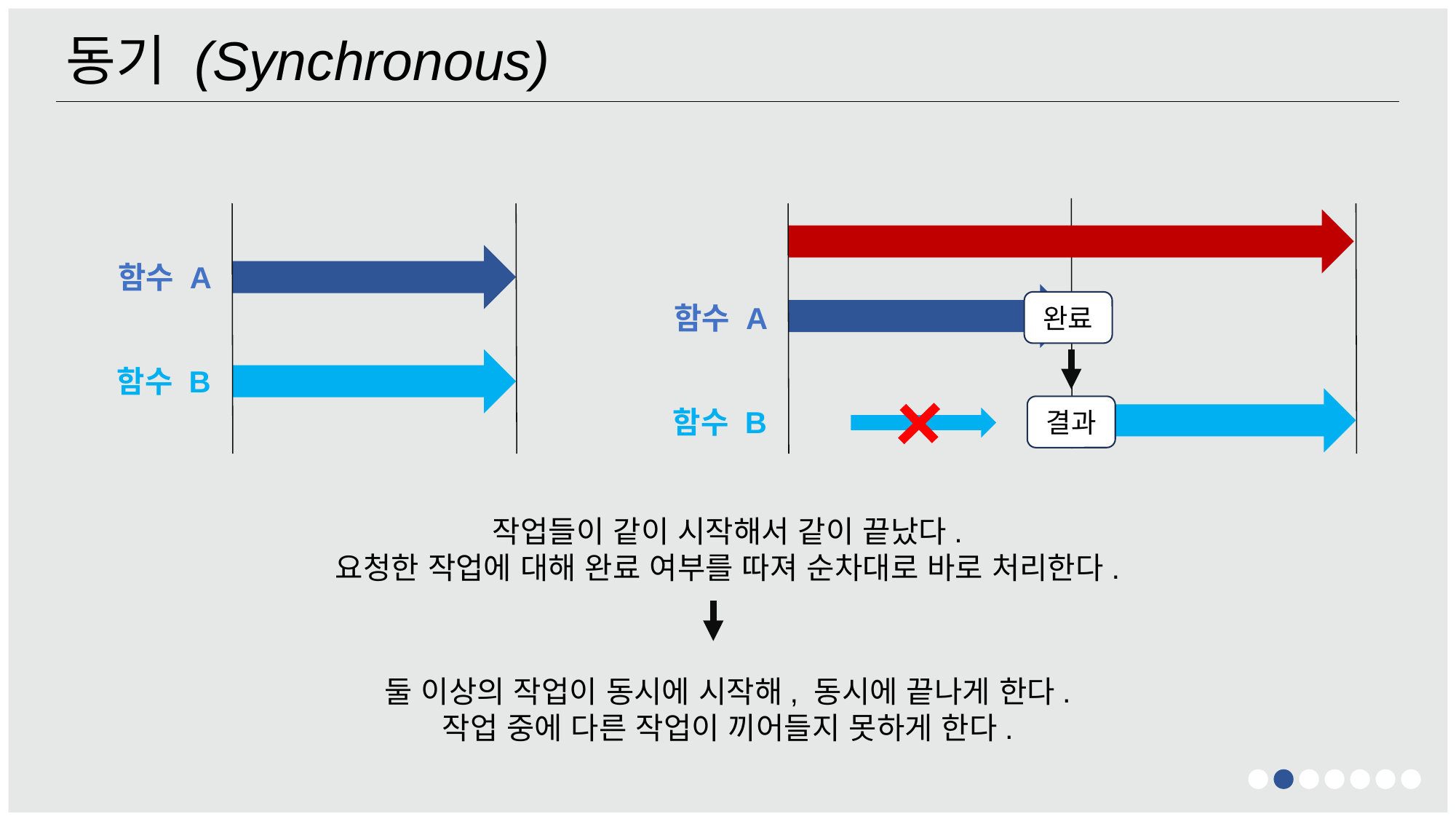

동기 (Synchronous)

함수 A

함수 B

함수 A

함수 B

완료

결과

작업들이 같이 시작해서 같이 끝났다.
요청한 작업에 대해 완료 여부를 따져 순차대로 바로 처리한다.
둘 이상의 작업이 동시에 시작해, 동시에 끝나게 한다.
작업 중에 다른 작업이 끼어들지 못하게 한다.